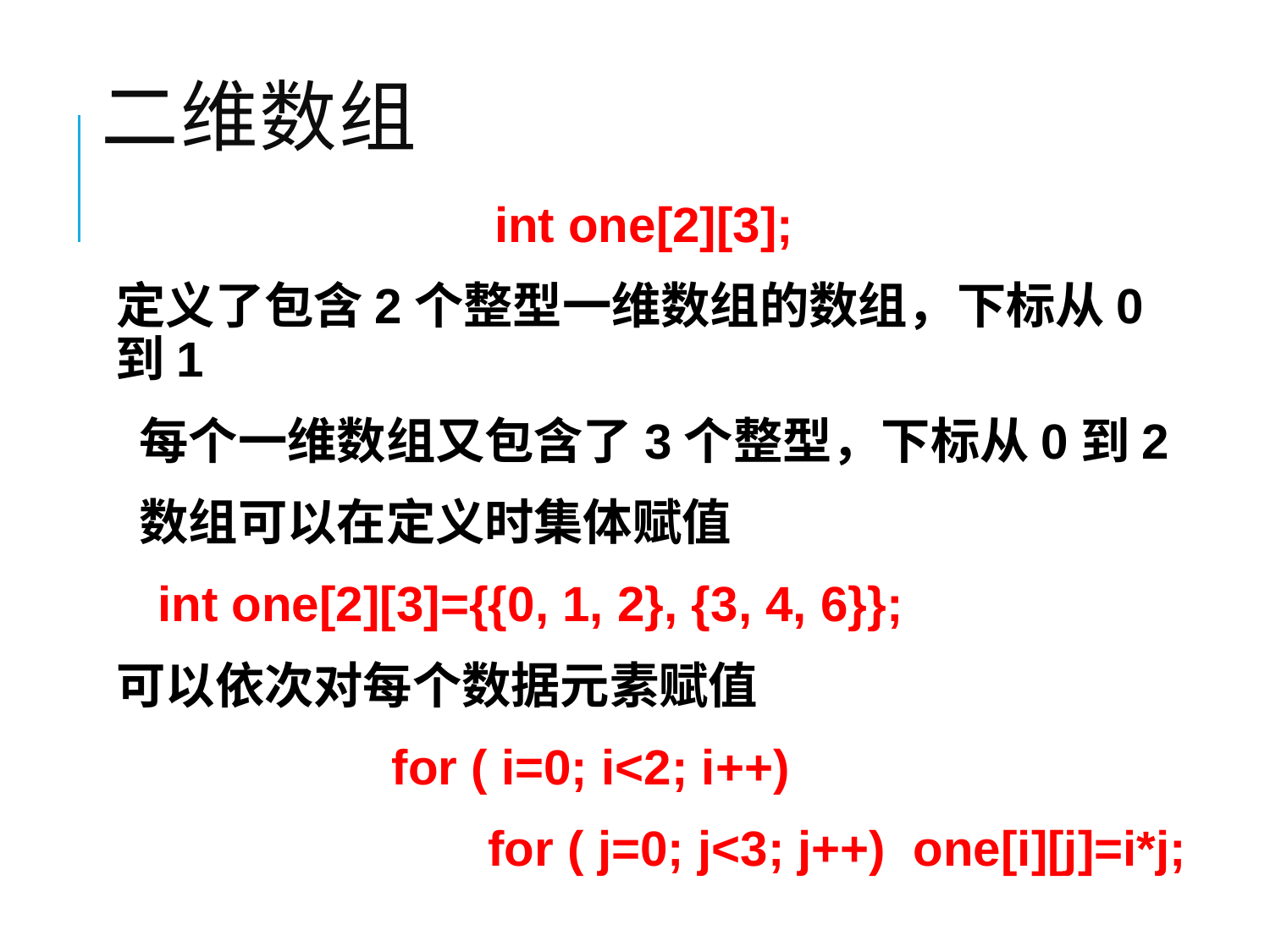

# 二维数组
int one[2][3];
定义了包含2个整型一维数组的数组，下标从0到1
 每个一维数组又包含了3个整型，下标从0到2
 数组可以在定义时集体赋值
    int one[2][3]={{0, 1, 2}, {3, 4, 6}};
可以依次对每个数据元素赋值
                     for ( i=0; i<2; i++)
                            for ( j=0; j<3; j++)  one[i][j]=i*j;